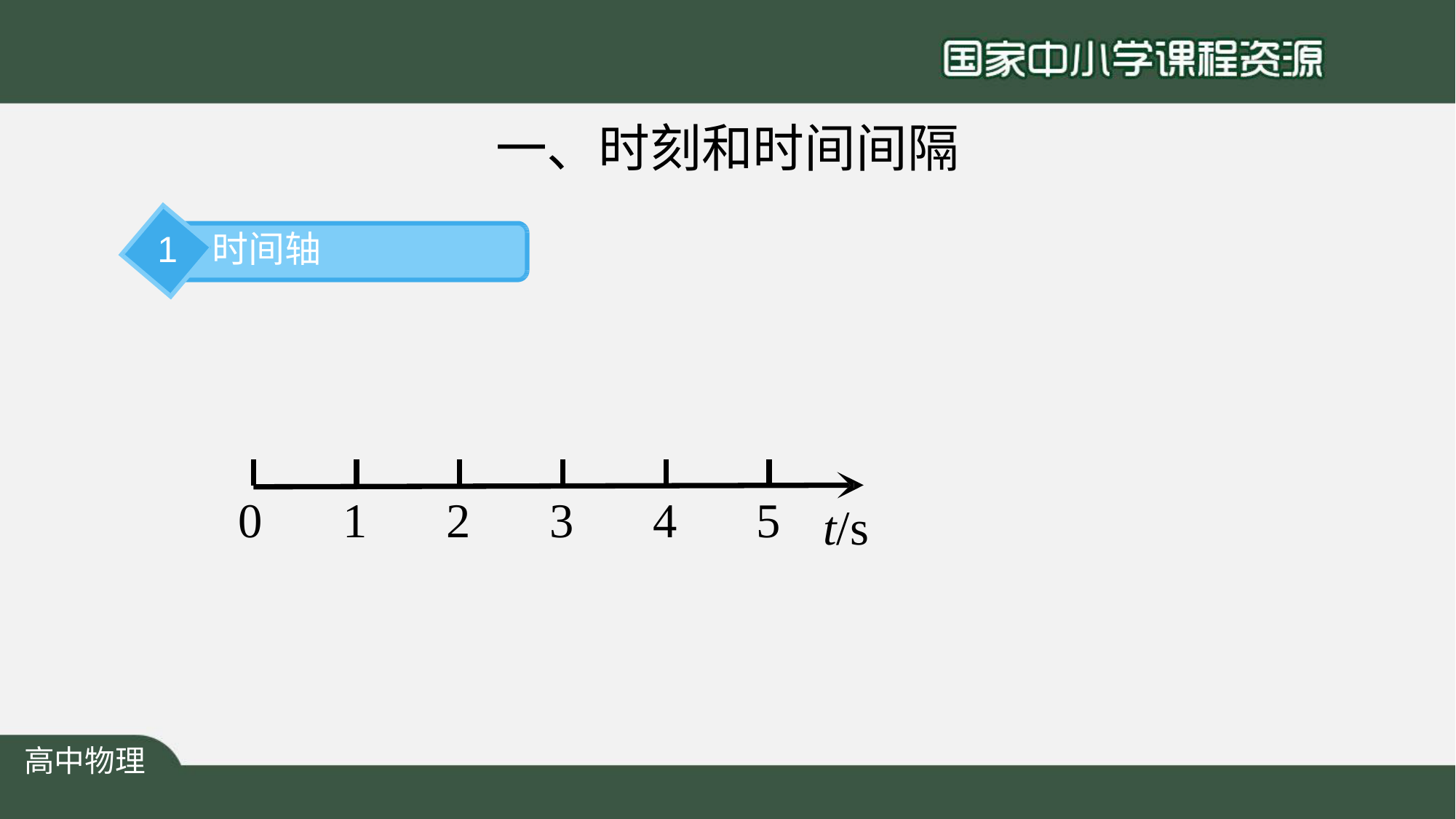

# 一、时刻和时间间隔

1	时间轴

0	1	2	3	4	5
t/s
高中物理